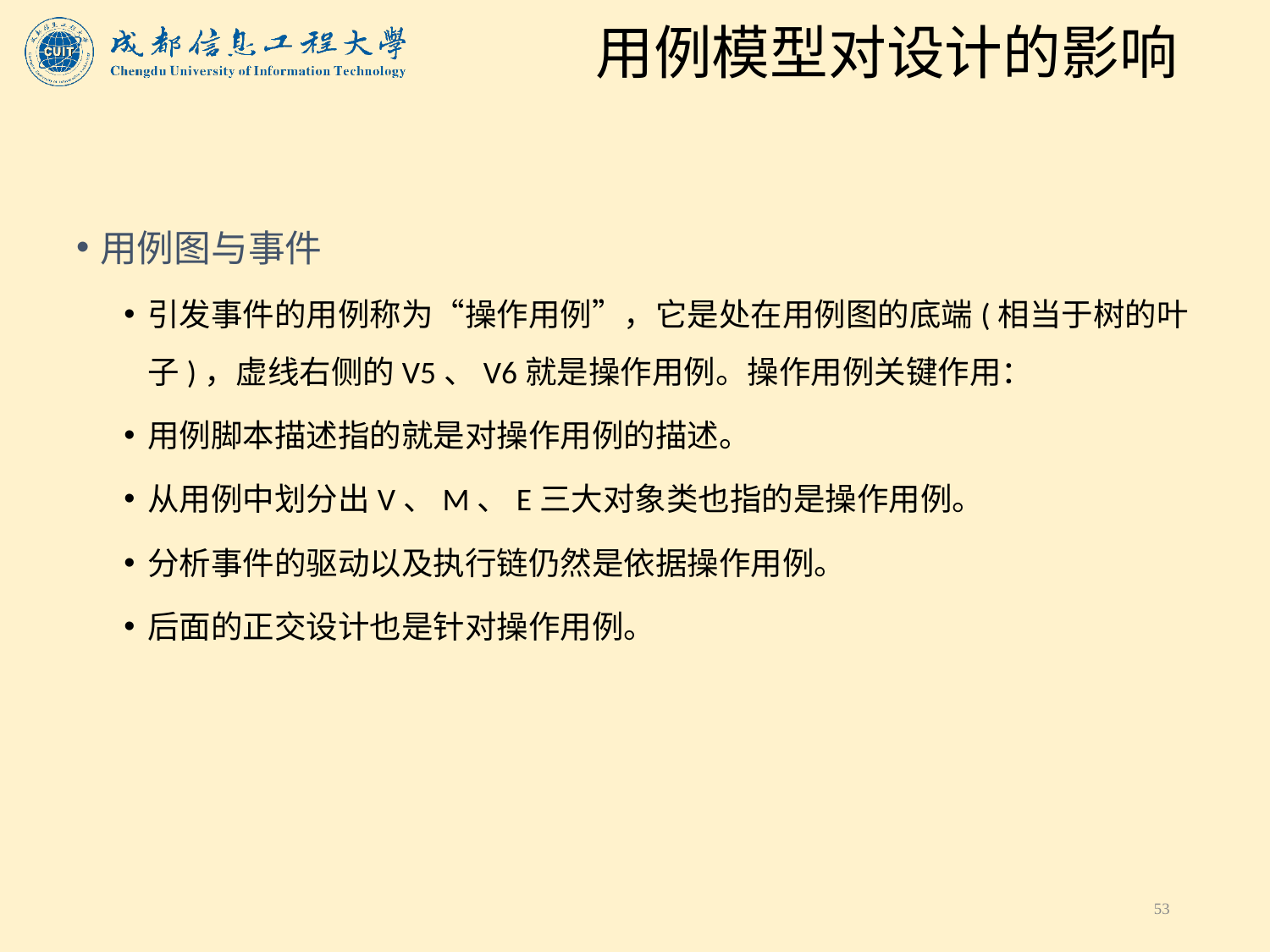

# 用例模型对设计的影响
用例图与事件
引发事件的用例称为“操作用例”，它是处在用例图的底端(相当于树的叶子)，虚线右侧的V5、V6就是操作用例。操作用例关键作用：
用例脚本描述指的就是对操作用例的描述。
从用例中划分出V、M、E三大对象类也指的是操作用例。
分析事件的驱动以及执行链仍然是依据操作用例。
后面的正交设计也是针对操作用例。

53